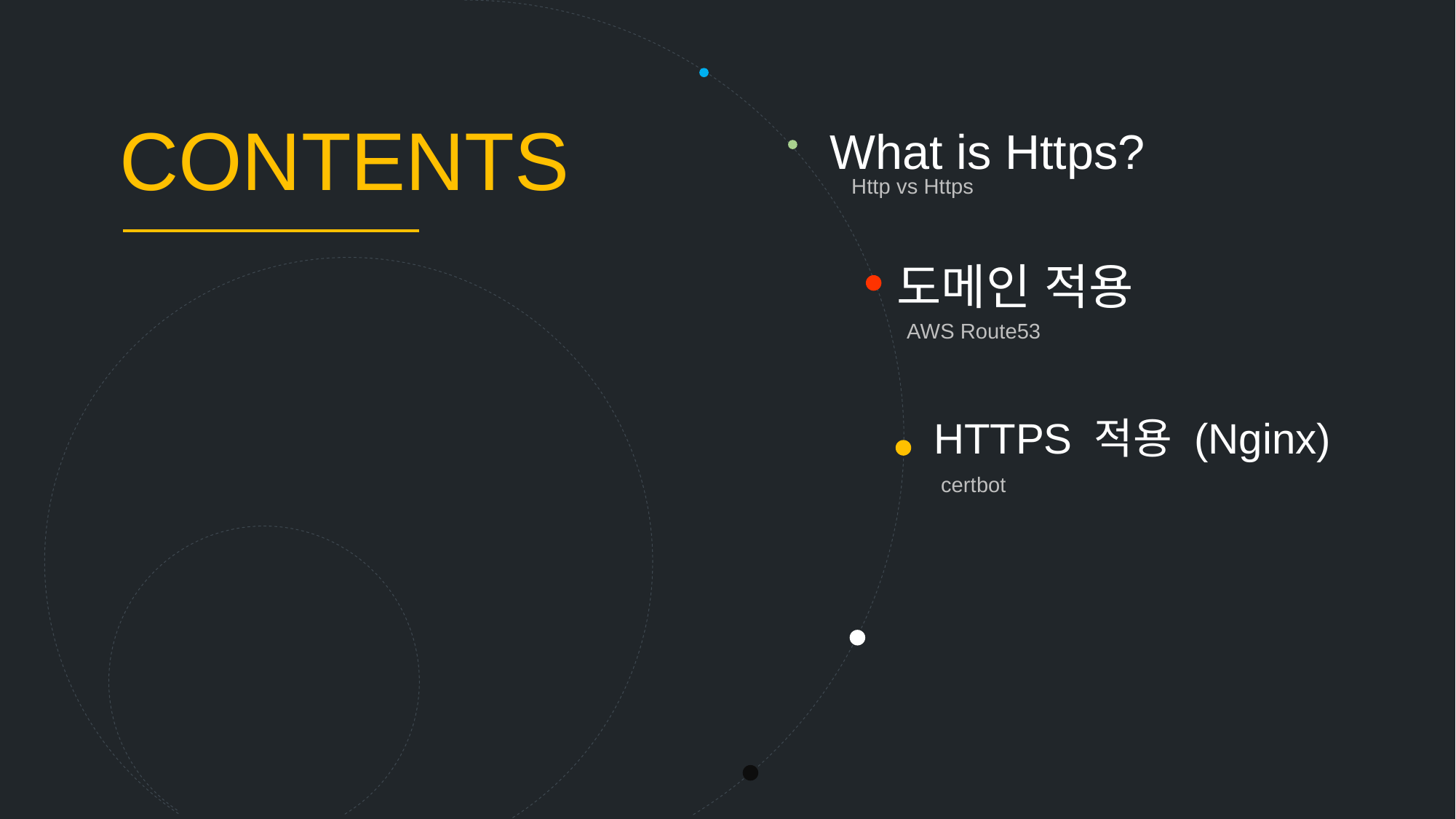

What is Https?
CONTENTS

Http vs Https
도메인 적용

AWS Route53
HTTPS 적용 (Nginx)

certbot